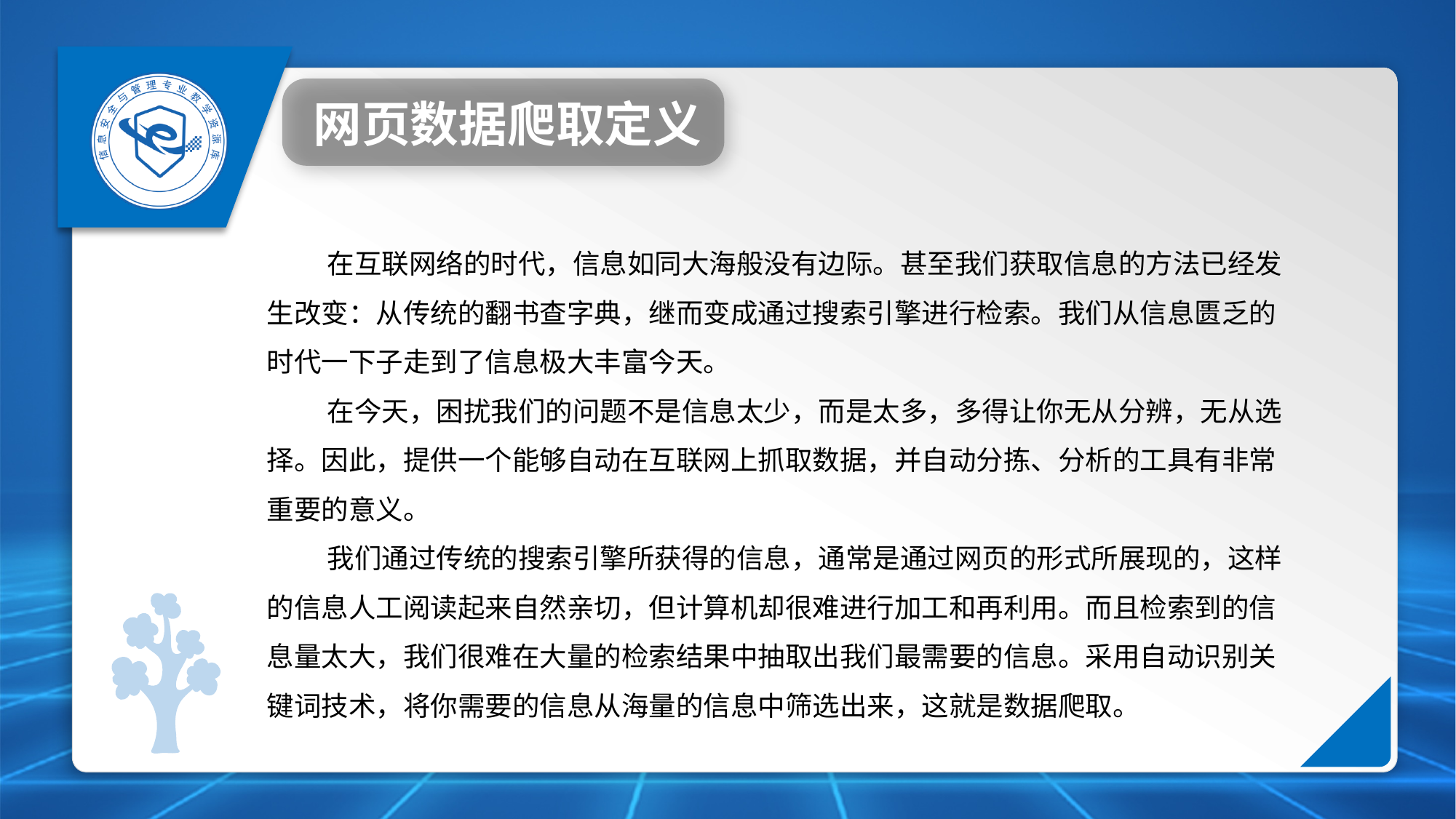

网页数据爬取定义

在互联网络的时代，信息如同大海般没有边际。甚至我们获取信息的方法已经发生改变：从传统的翻书查字典，继而变成通过搜索引擎进行检索。我们从信息匮乏的时代一下子走到了信息极大丰富今天。
在今天，困扰我们的问题不是信息太少，而是太多，多得让你无从分辨，无从选择。因此，提供一个能够自动在互联网上抓取数据，并自动分拣、分析的工具有非常重要的意义。
我们通过传统的搜索引擎所获得的信息，通常是通过网页的形式所展现的，这样的信息人工阅读起来自然亲切，但计算机却很难进行加工和再利用。而且检索到的信息量太大，我们很难在大量的检索结果中抽取出我们最需要的信息。采用自动识别关键词技术，将你需要的信息从海量的信息中筛选出来，这就是数据爬取。